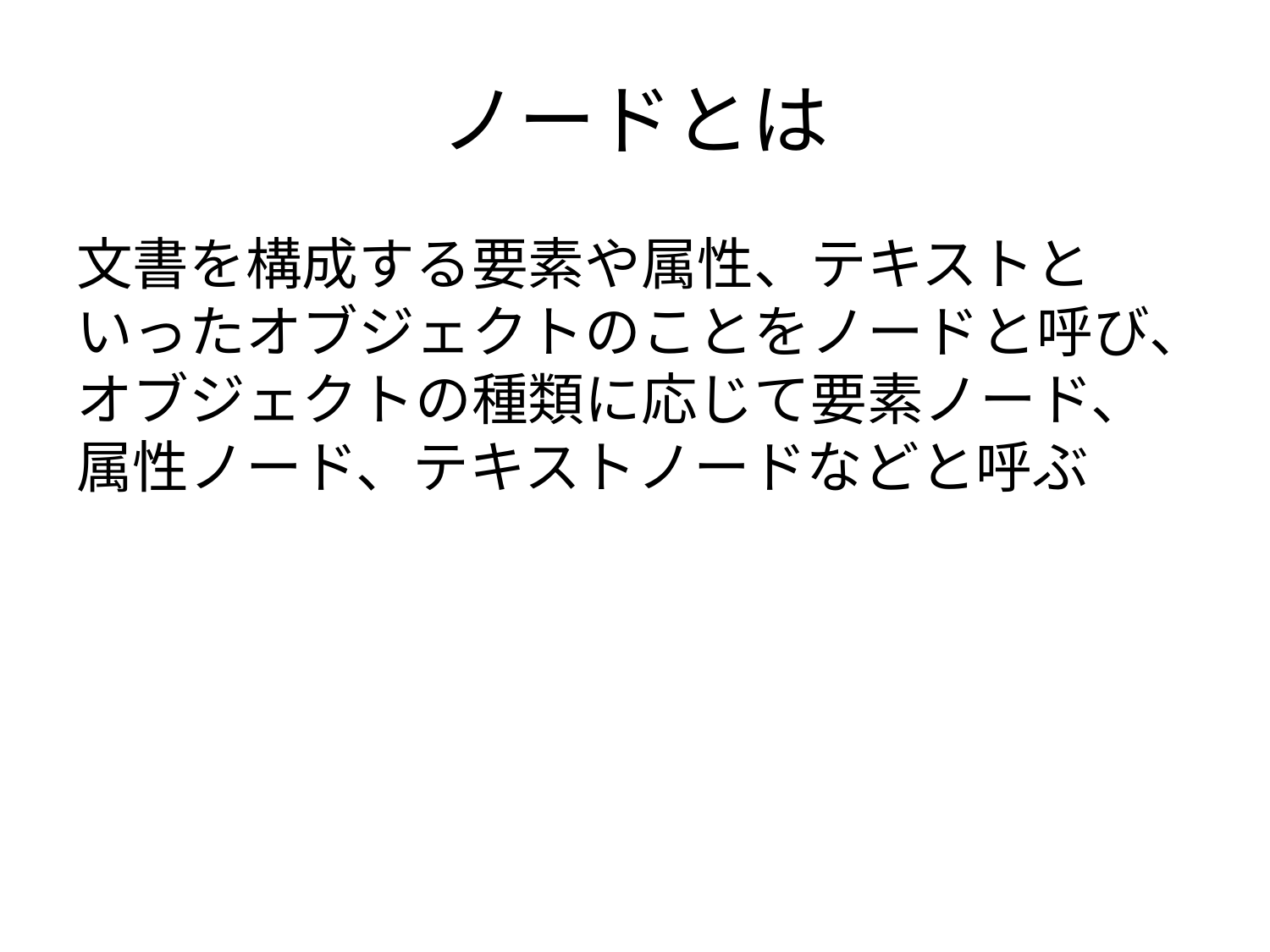

# ノードとは
文書を構成する要素や属性、テキストといったオブジェクトのことをノードと呼び、オブジェクトの種類に応じて要素ノード、属性ノード、テキストノードなどと呼ぶ